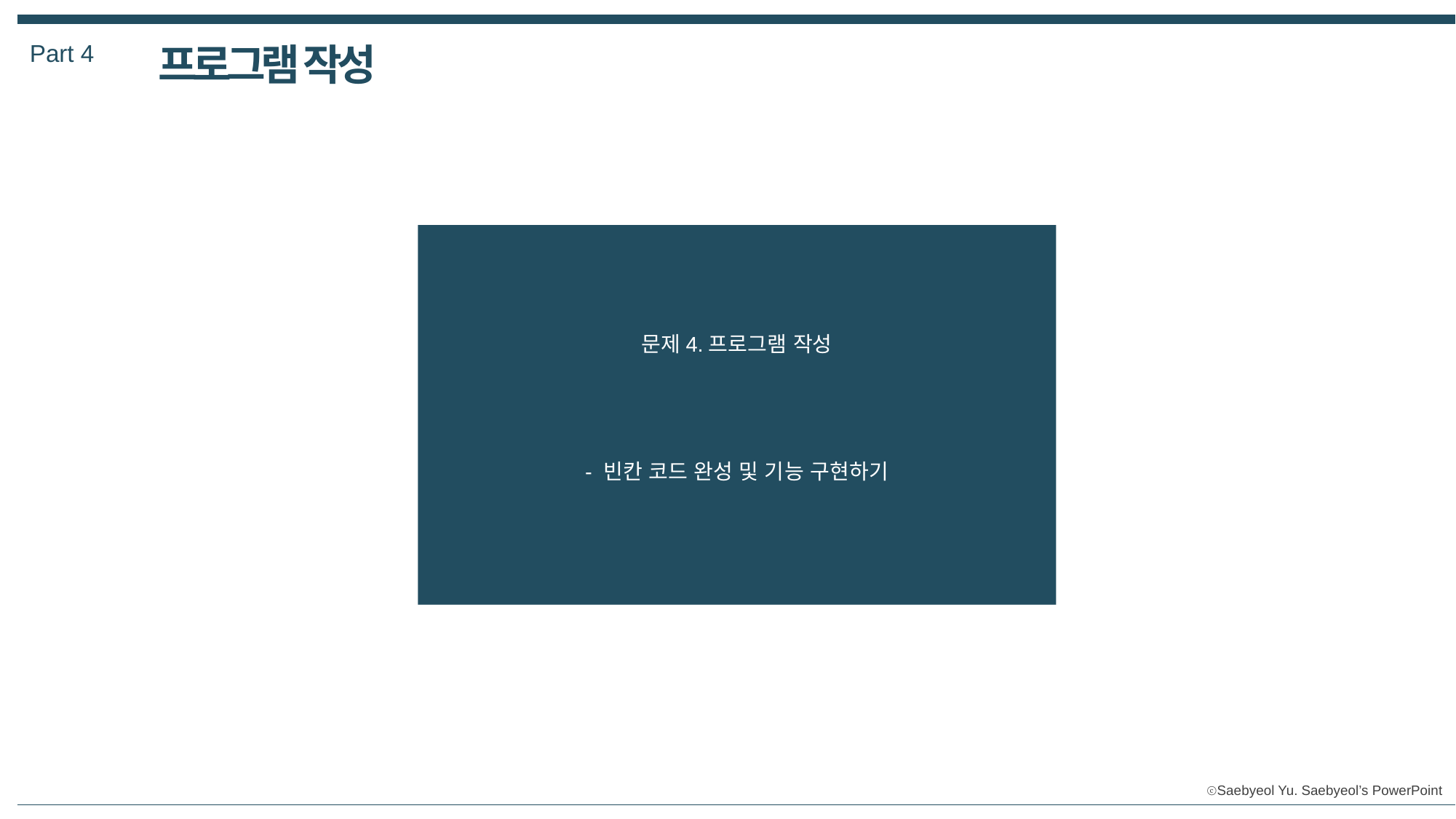

Part 4
프로그램 작성

문제4.프로그램 작성

- 빈칸 코드 완성 및 기능 구현하기
3, 내용을 입력하세요